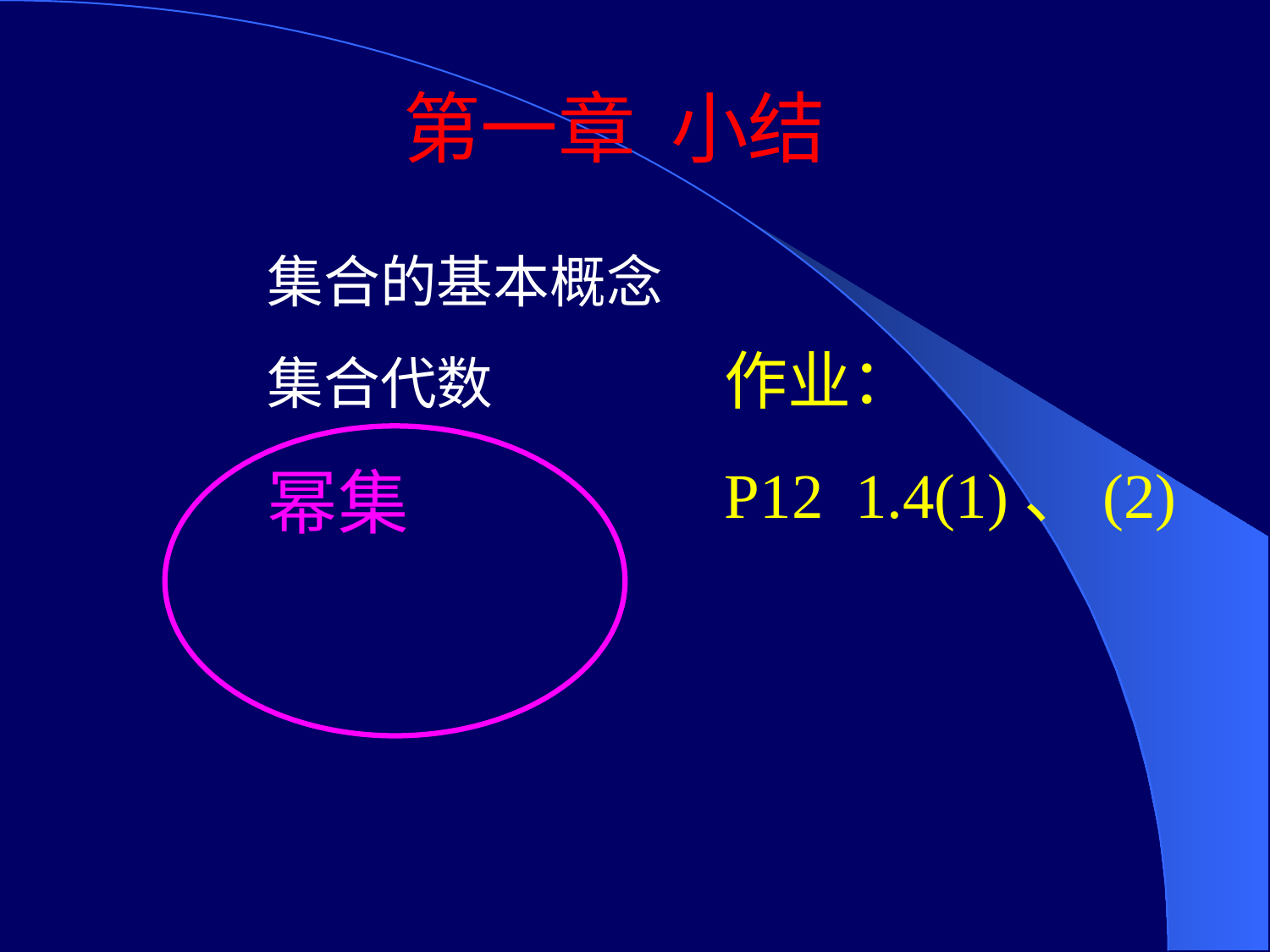

# 第一章  小结
集合的基本概念
集合代数
幂集
作业：
P12  1.4(1)、(2)